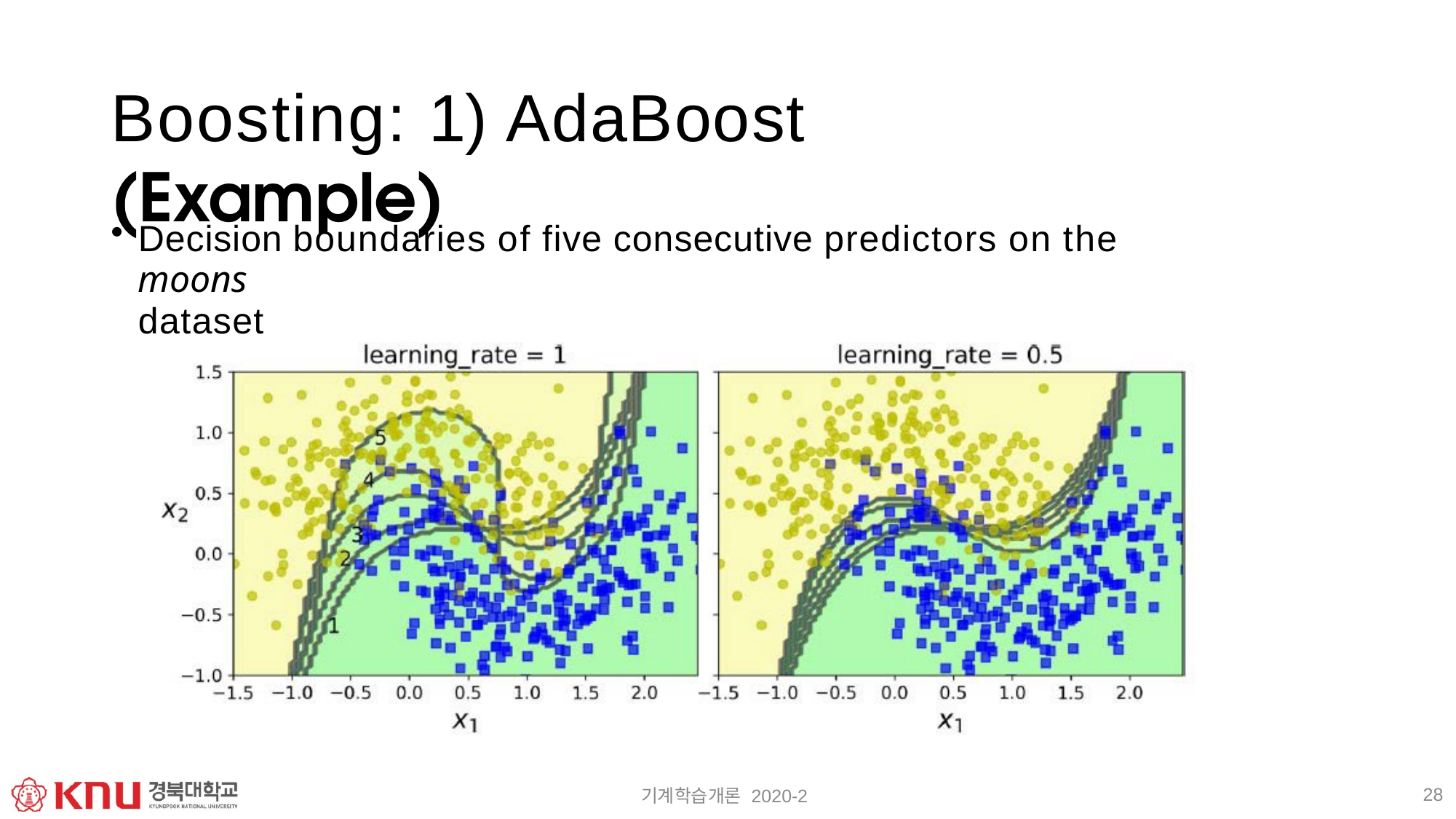

# Boosting: 1) AdaBoost (Example)
Decision boundaries of five consecutive predictors on the moons
dataset

28
기계학습개론 2020-2